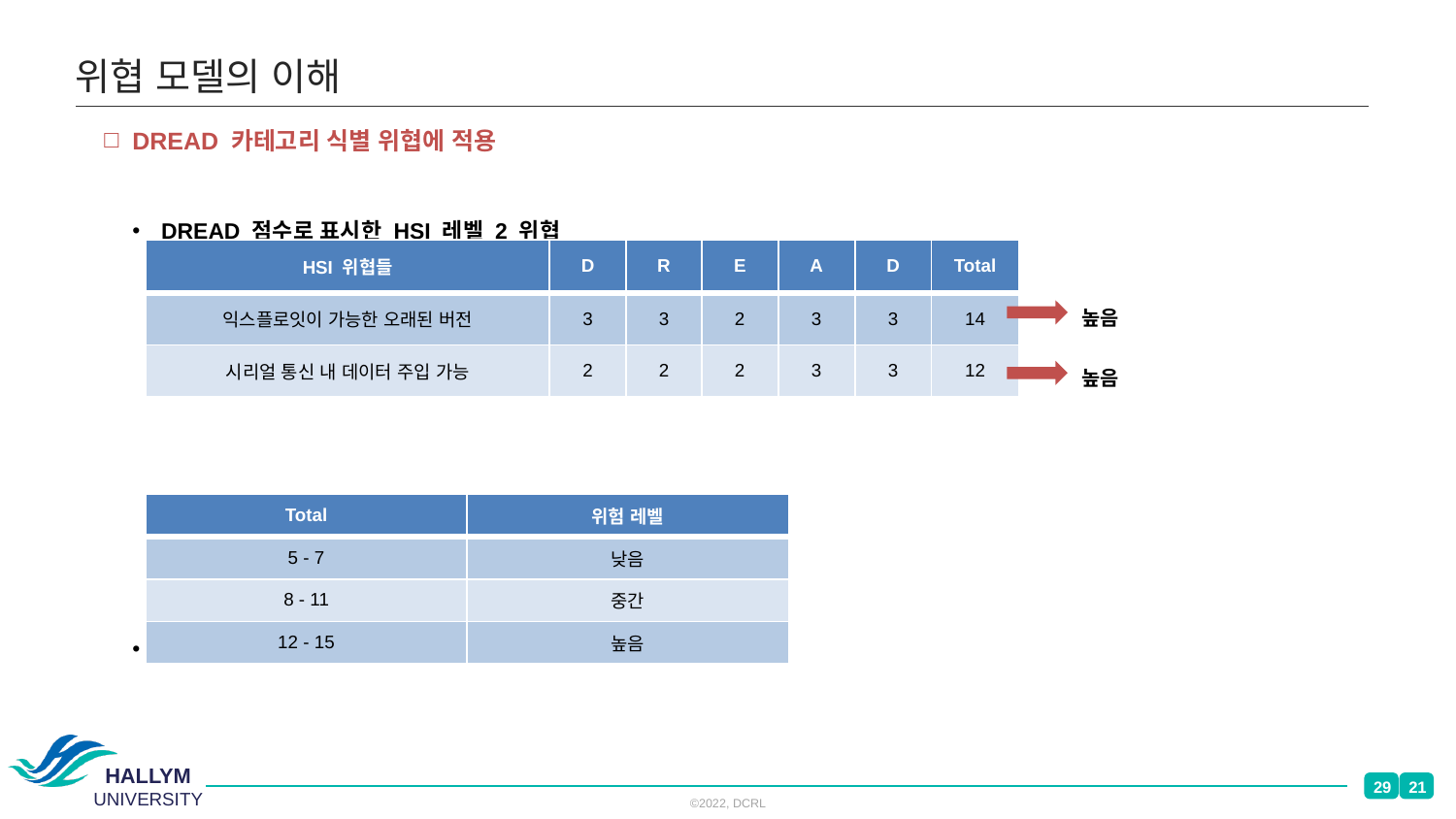

# 위협 모델의 이해
DREAD 카테고리 식별 위협에 적용

DREAD 점수로 표시한 HSI 레벨 2 위협

DREAD 위협 점수표

| HSI 위협들 | D | R | E | A | D | Total |
| --- | --- | --- | --- | --- | --- | --- |
| 익스플로잇이 가능한 오래된 버전 | 3 | 3 | 2 | 3 | 3 | 14 |
| 시리얼 통신 내 데이터 주입 가능 | 2 | 2 | 2 | 3 | 3 | 12 |
높음

높음

| Total | 위험 레벨 |
| --- | --- |
| 5 - 7 | 낮음 |
| 8 - 11 | 중간 |
| 12 - 15 | 높음 |